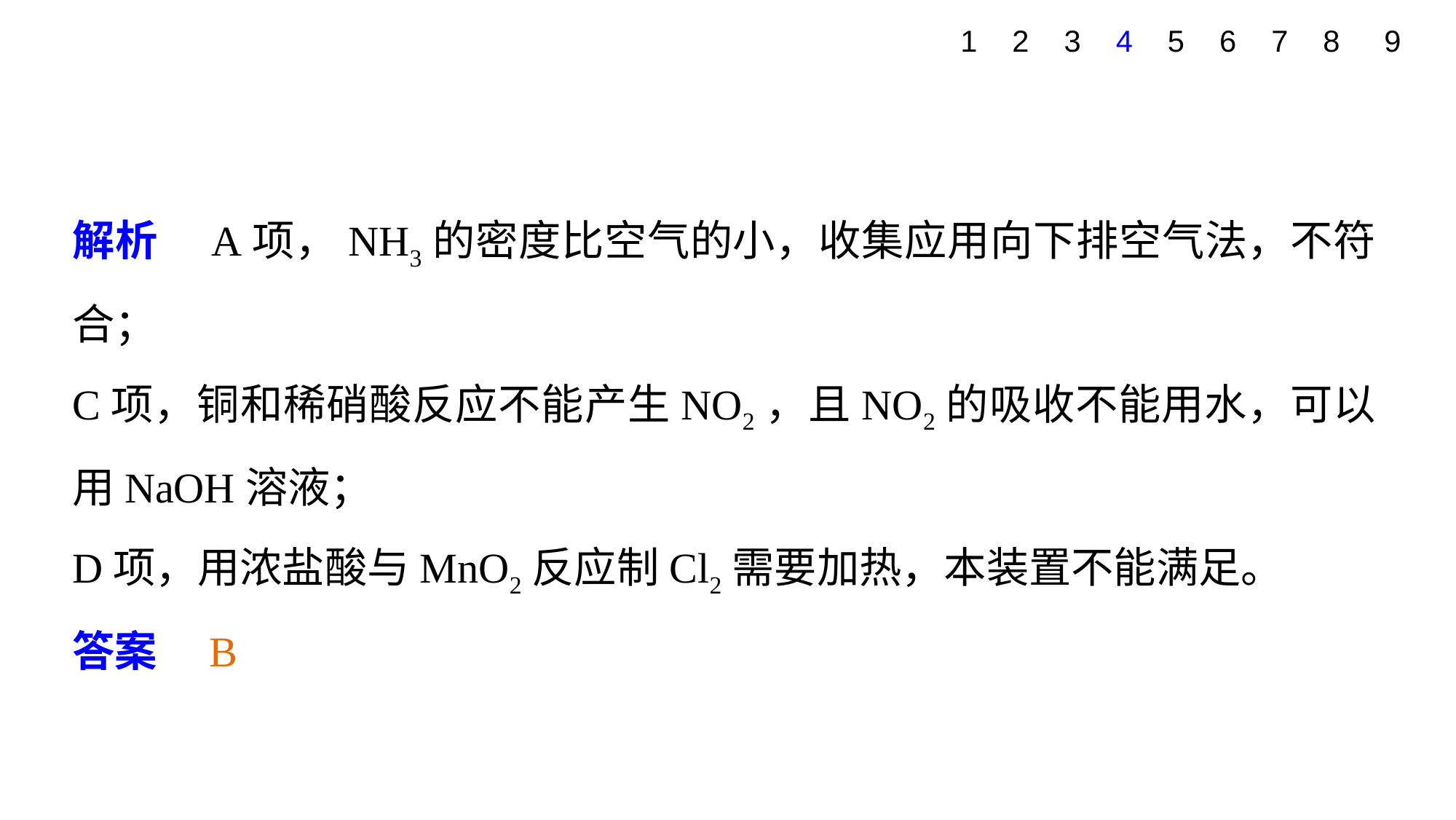

1
2
3
4
5
6
7
8
9
解析　A项，NH3的密度比空气的小，收集应用向下排空气法，不符合；
C项，铜和稀硝酸反应不能产生NO2，且NO2的吸收不能用水，可以用NaOH溶液；
D项，用浓盐酸与MnO2反应制Cl2需要加热，本装置不能满足。
答案　B